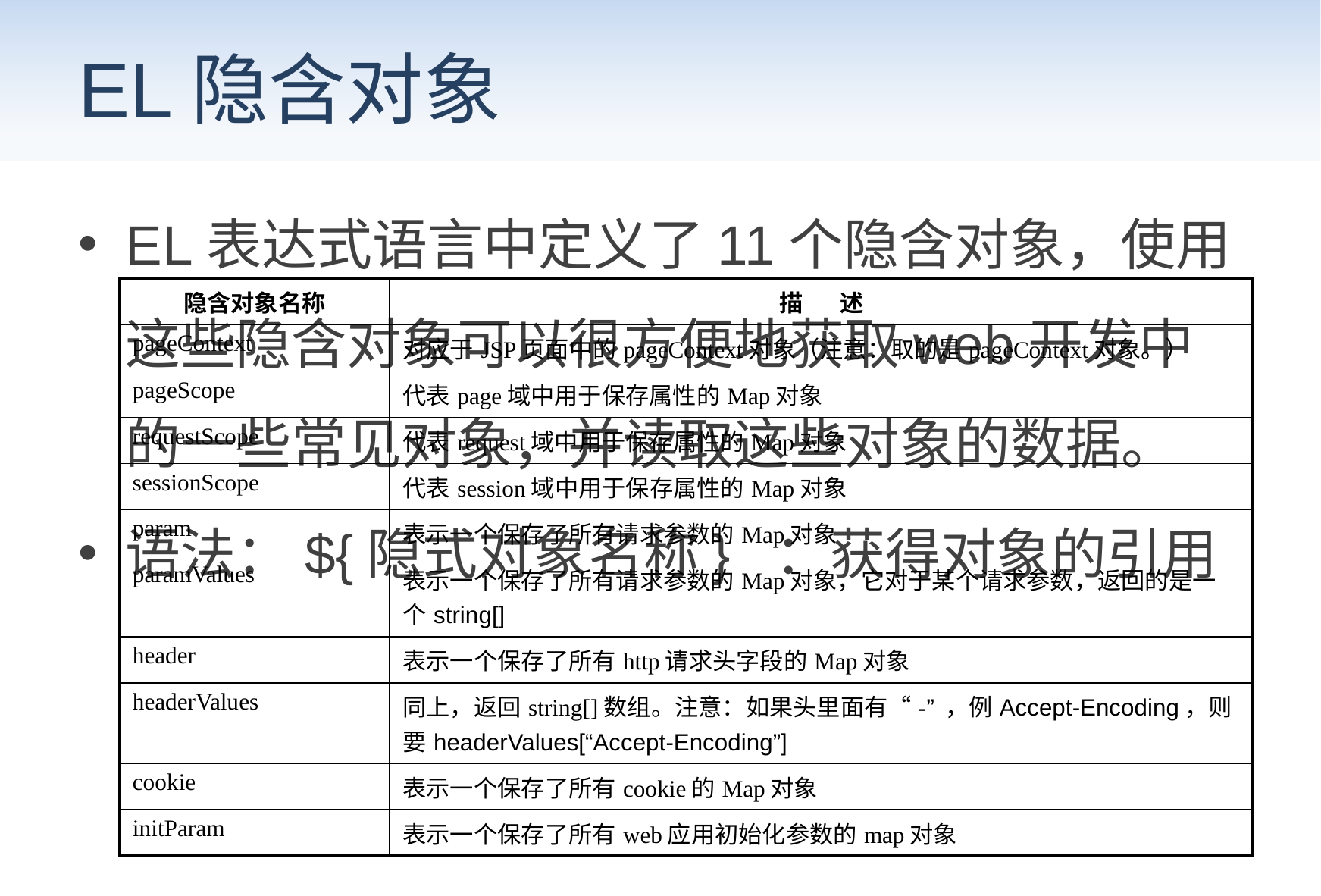

# EL隐含对象
EL表达式语言中定义了11个隐含对象，使用这些隐含对象可以很方便地获取web开发中的一些常见对象，并读取这些对象的数据。
语法：${隐式对象名称}  ：获得对象的引用
| 隐含对象名称 | 描 述 |
| --- | --- |
| pageContext | 对应于JSP页面中的pageContext对象（注意：取的是pageContext对象。） |
| pageScope | 代表page域中用于保存属性的Map对象 |
| requestScope | 代表request域中用于保存属性的Map对象 |
| sessionScope | 代表session域中用于保存属性的Map对象 |
| param | 表示一个保存了所有请求参数的Map对象 |
| paramValues | 表示一个保存了所有请求参数的Map对象，它对于某个请求参数，返回的是一个string[] |
| header | 表示一个保存了所有http请求头字段的Map对象 |
| headerValues | 同上，返回string[]数组。注意：如果头里面有“-” ，例Accept-Encoding，则要headerValues[“Accept-Encoding”] |
| cookie | 表示一个保存了所有cookie的Map对象 |
| initParam | 表示一个保存了所有web应用初始化参数的map对象 |